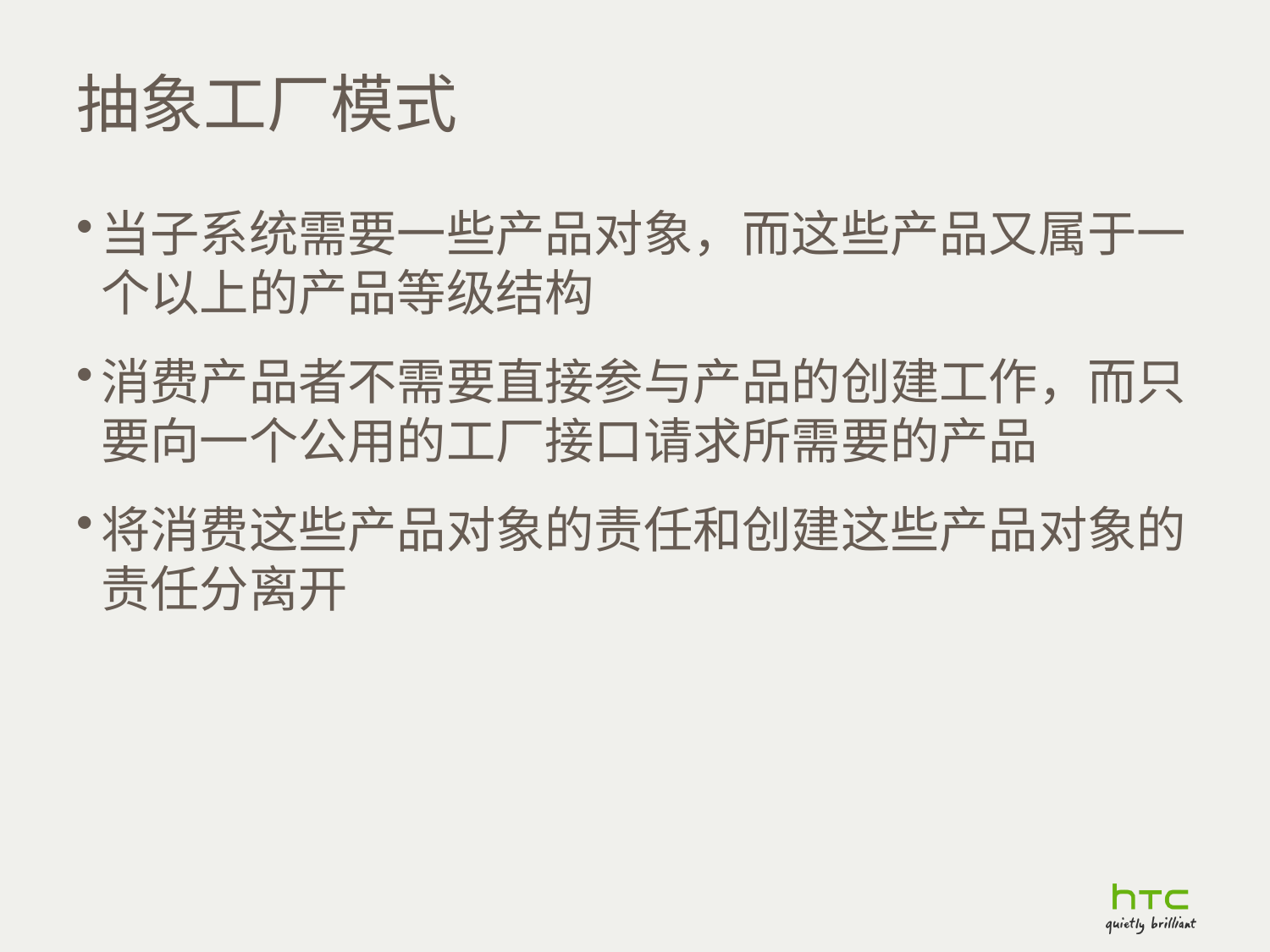

# 抽象工厂模式
当子系统需要一些产品对象，而这些产品又属于一个以上的产品等级结构
消费产品者不需要直接参与产品的创建工作，而只要向一个公用的工厂接口请求所需要的产品
将消费这些产品对象的责任和创建这些产品对象的责任分离开